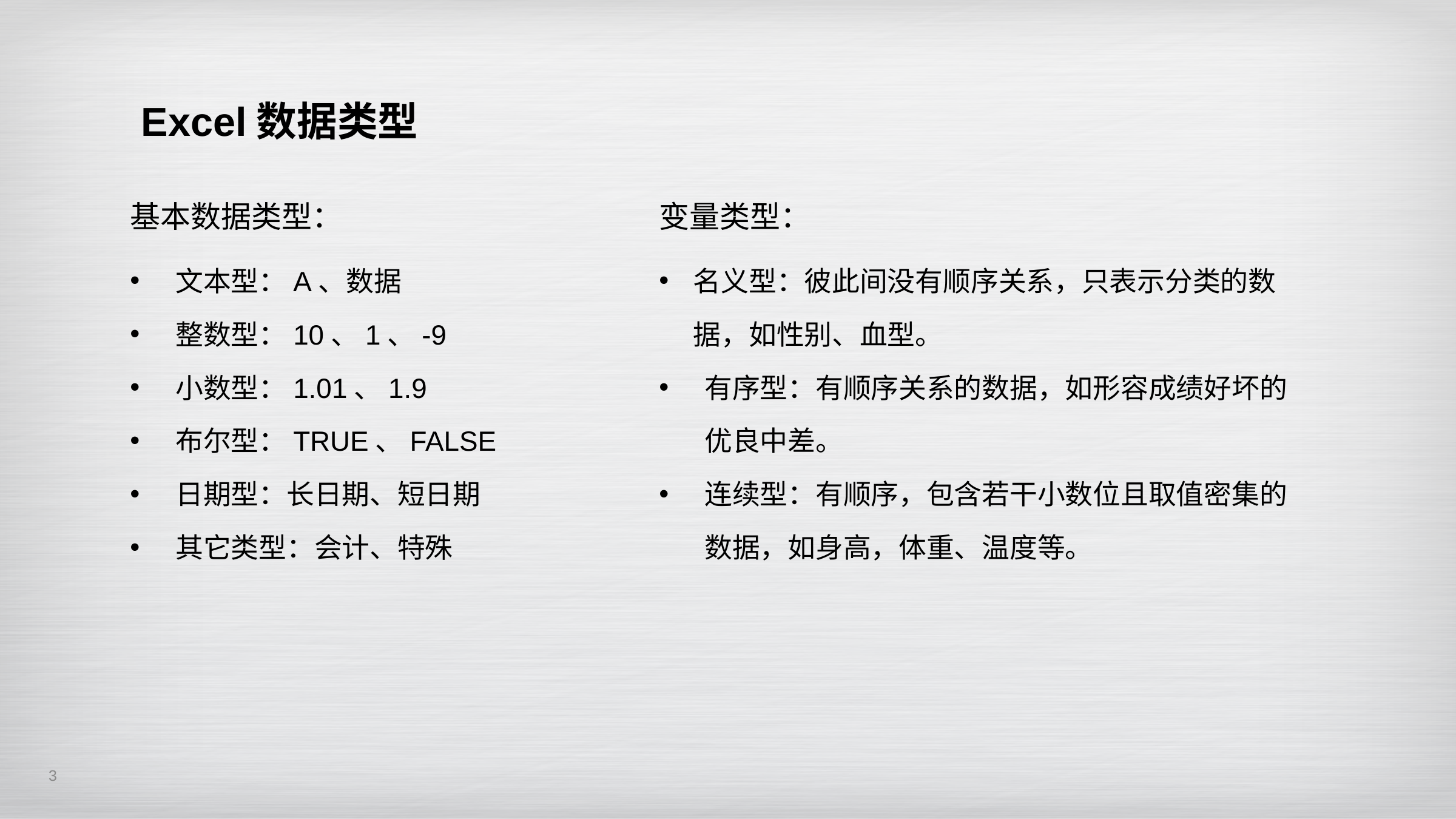

Excel数据类型
基本数据类型：
变量类型：
文本型：A、数据
整数型：10、1、-9
小数型：1.01、1.9
布尔型：TRUE、FALSE
日期型：长日期、短日期
其它类型：会计、特殊

名义型：彼此间没有顺序关系，只表示分类的数据，如性别、血型。
有序型：有顺序关系的数据，如形容成绩好坏的优良中差。
连续型：有顺序，包含若干小数位且取值密集的数据，如身高，体重、温度等。